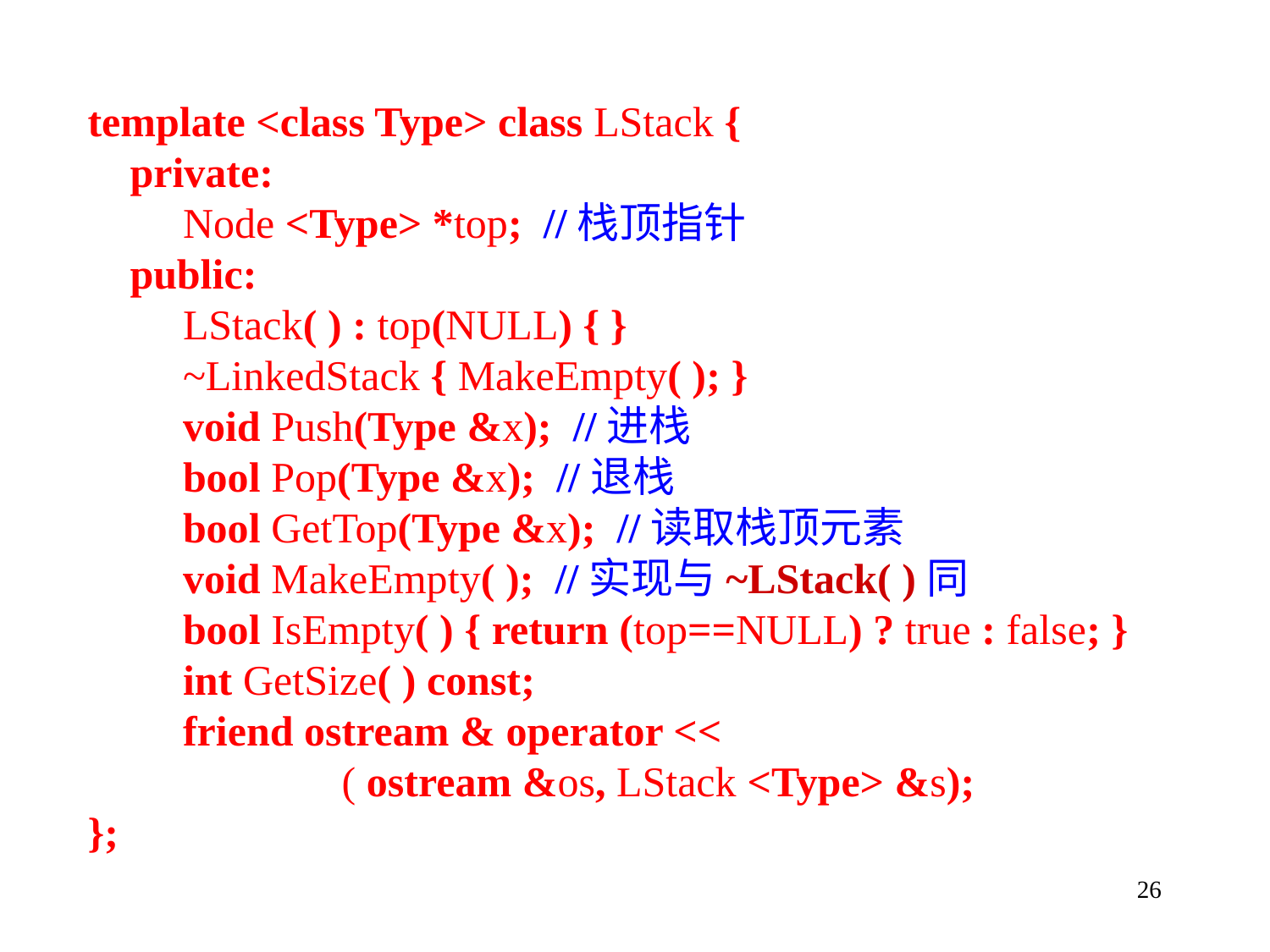

template <class Type> class LStack {
    private:
         Node <Type> *top;  //栈顶指针
    public:
         LStack( ) : top(NULL) { }
         ~LinkedStack { MakeEmpty( ); }
         void Push(Type &x);  //进栈
         bool Pop(Type &x);  //退栈
         bool GetTop(Type &x);  //读取栈顶元素
         void MakeEmpty( );  //实现与~LStack( )同
         bool IsEmpty( ) { return (top==NULL) ? true : false; }
         int GetSize( ) const;
         friend ostream & operator <<
                        ( ostream &os, LStack <Type> &s);
};
26